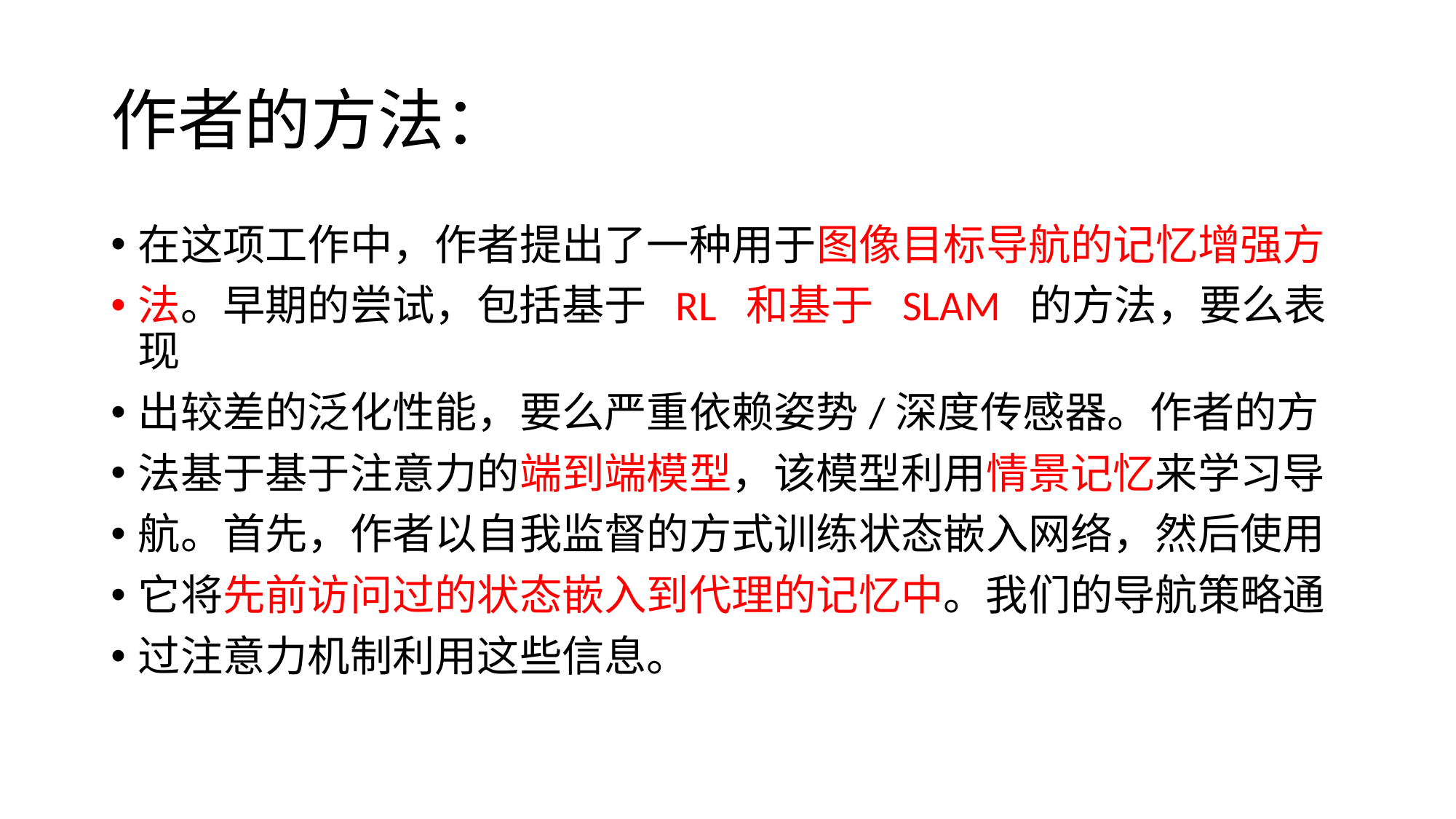

# 作者的方法：
在这项工作中，作者提出了一种用于图像目标导航的记忆增强方
法。早期的尝试，包括基于  RL  和基于  SLAM  的方法，要么表现
出较差的泛化性能，要么严重依赖姿势/深度传感器。作者的方
法基于基于注意力的端到端模型，该模型利用情景记忆来学习导
航。首先，作者以自我监督的方式训练状态嵌入网络，然后使用
它将先前访问过的状态嵌入到代理的记忆中。我们的导航策略通
过注意力机制利用这些信息。